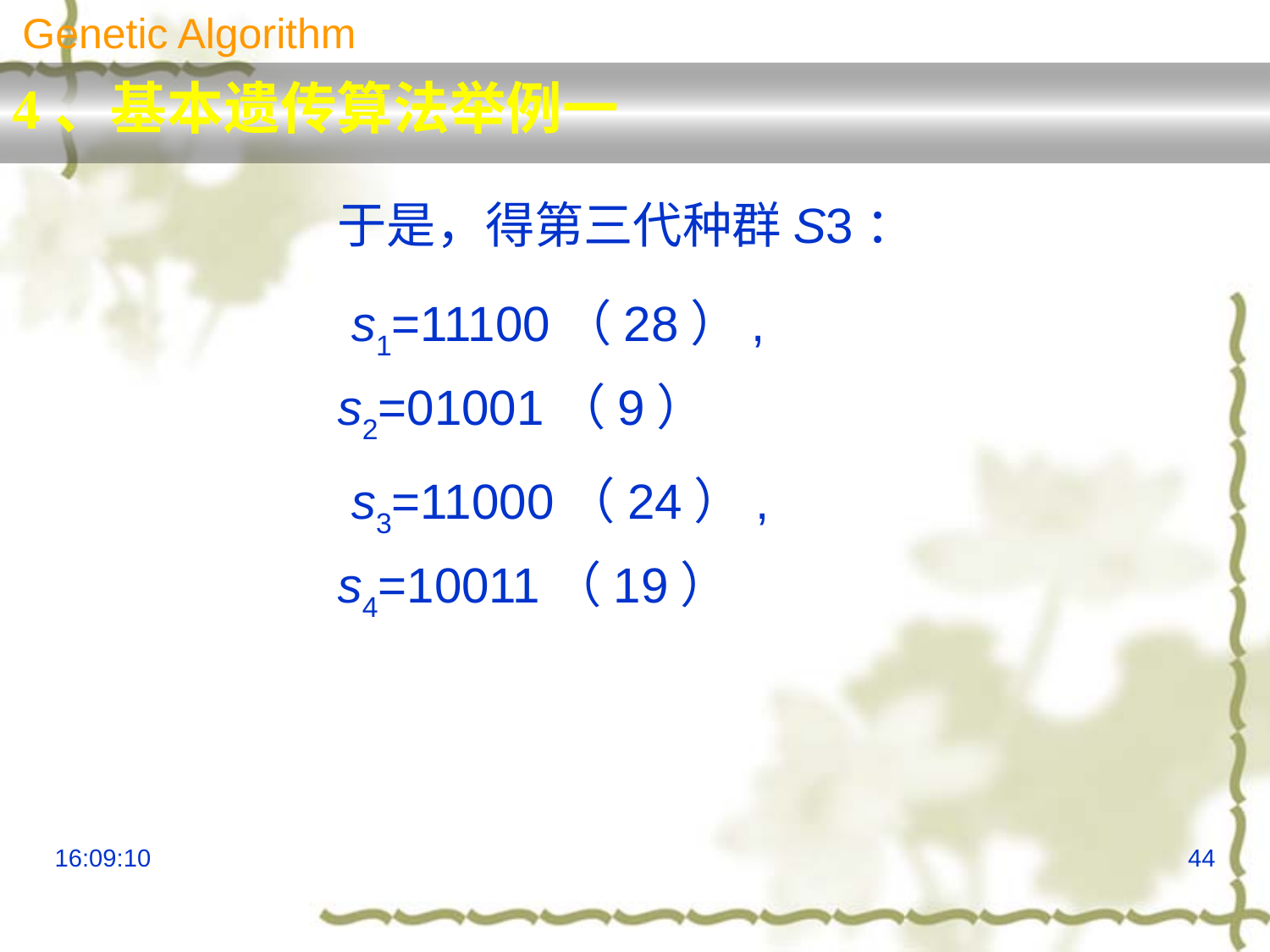

Genetic Algorithm
4、基本遗传算法举例一
于是，得第三代种群S3：
 s1=11100（28）, s2=01001（9）
 s3=11000（24）, s4=10011（19）
16:09:10
44